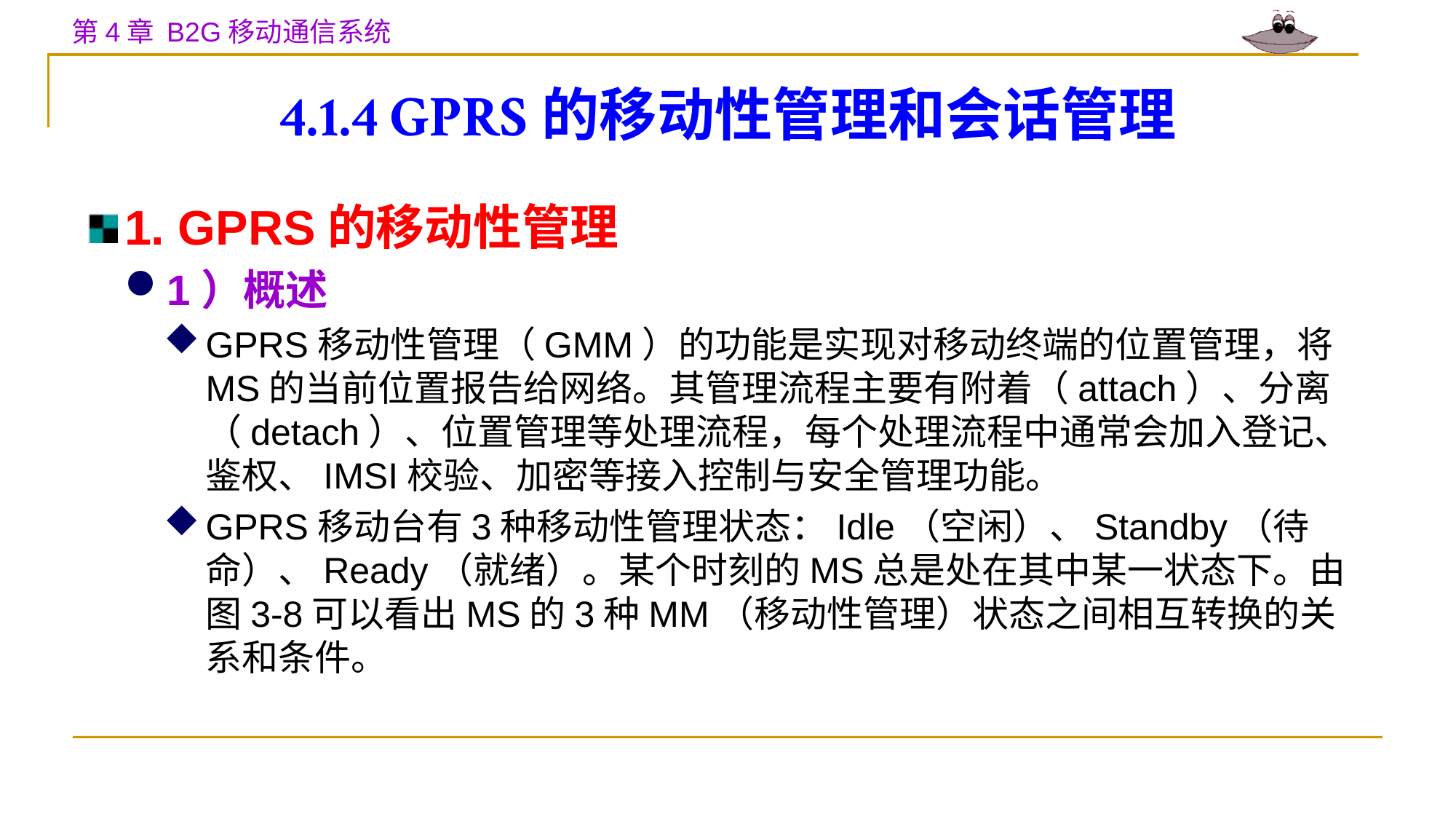

# 4.1.4 GPRS的移动性管理和会话管理
1. GPRS的移动性管理
1）概述
GPRS移动性管理（GMM）的功能是实现对移动终端的位置管理，将MS的当前位置报告给网络。其管理流程主要有附着（attach）、分离（detach）、位置管理等处理流程，每个处理流程中通常会加入登记、鉴权、IMSI校验、加密等接入控制与安全管理功能。
GPRS移动台有3种移动性管理状态：Idle（空闲）、Standby（待命）、Ready（就绪）。某个时刻的MS总是处在其中某一状态下。由图3-8可以看出MS的3种MM（移动性管理）状态之间相互转换的关系和条件。